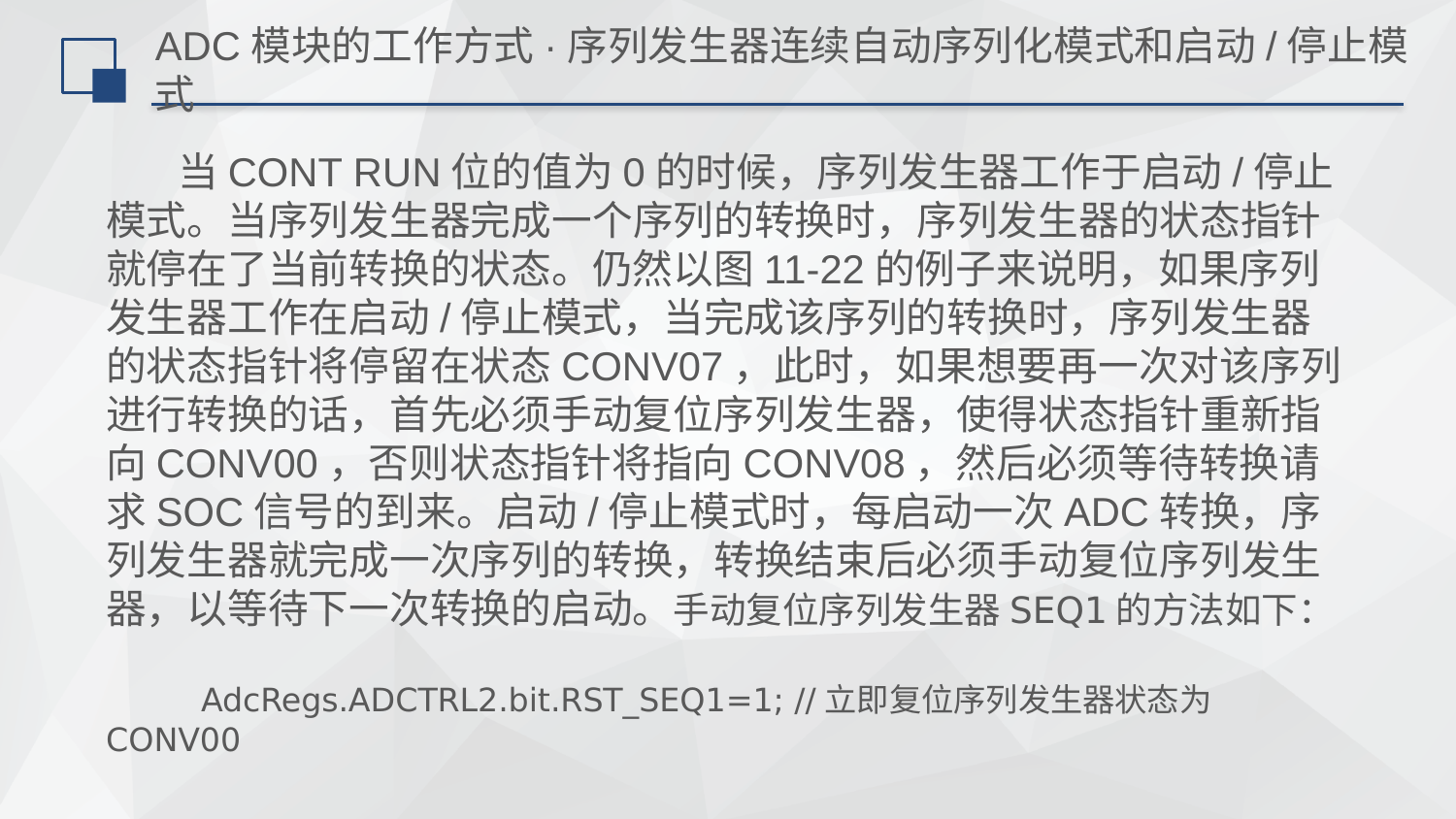

# ADC模块的工作方式·序列发生器连续自动序列化模式和启动/停止模式
当CONT RUN位的值为0的时候，序列发生器工作于启动/停止模式。当序列发生器完成一个序列的转换时，序列发生器的状态指针就停在了当前转换的状态。仍然以图11-22的例子来说明，如果序列发生器工作在启动/停止模式，当完成该序列的转换时，序列发生器的状态指针将停留在状态CONV07，此时，如果想要再一次对该序列进行转换的话，首先必须手动复位序列发生器，使得状态指针重新指向CONV00，否则状态指针将指向CONV08，然后必须等待转换请求SOC信号的到来。启动/停止模式时，每启动一次ADC转换，序列发生器就完成一次序列的转换，转换结束后必须手动复位序列发生器，以等待下一次转换的启动。手动复位序列发生器SEQ1的方法如下：

  AdcRegs.ADCTRL2.bit.RST_SEQ1=1; //立即复位序列发生器状态为CONV00